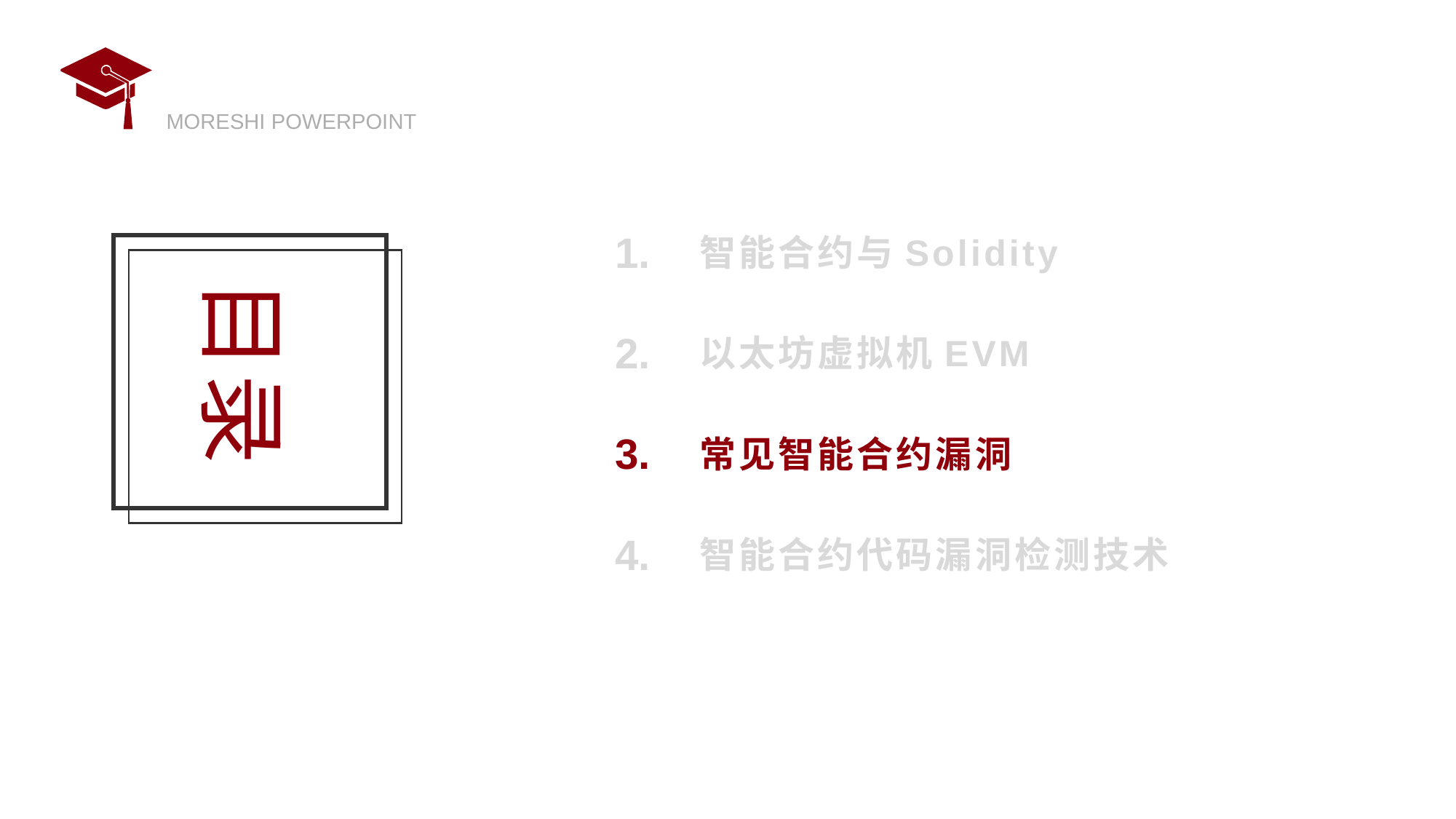

智能合约与Solidity
1.

目录
以太坊虚拟机EVM
2.
常见智能合约漏洞
3.
智能合约代码漏洞检测技术
4.